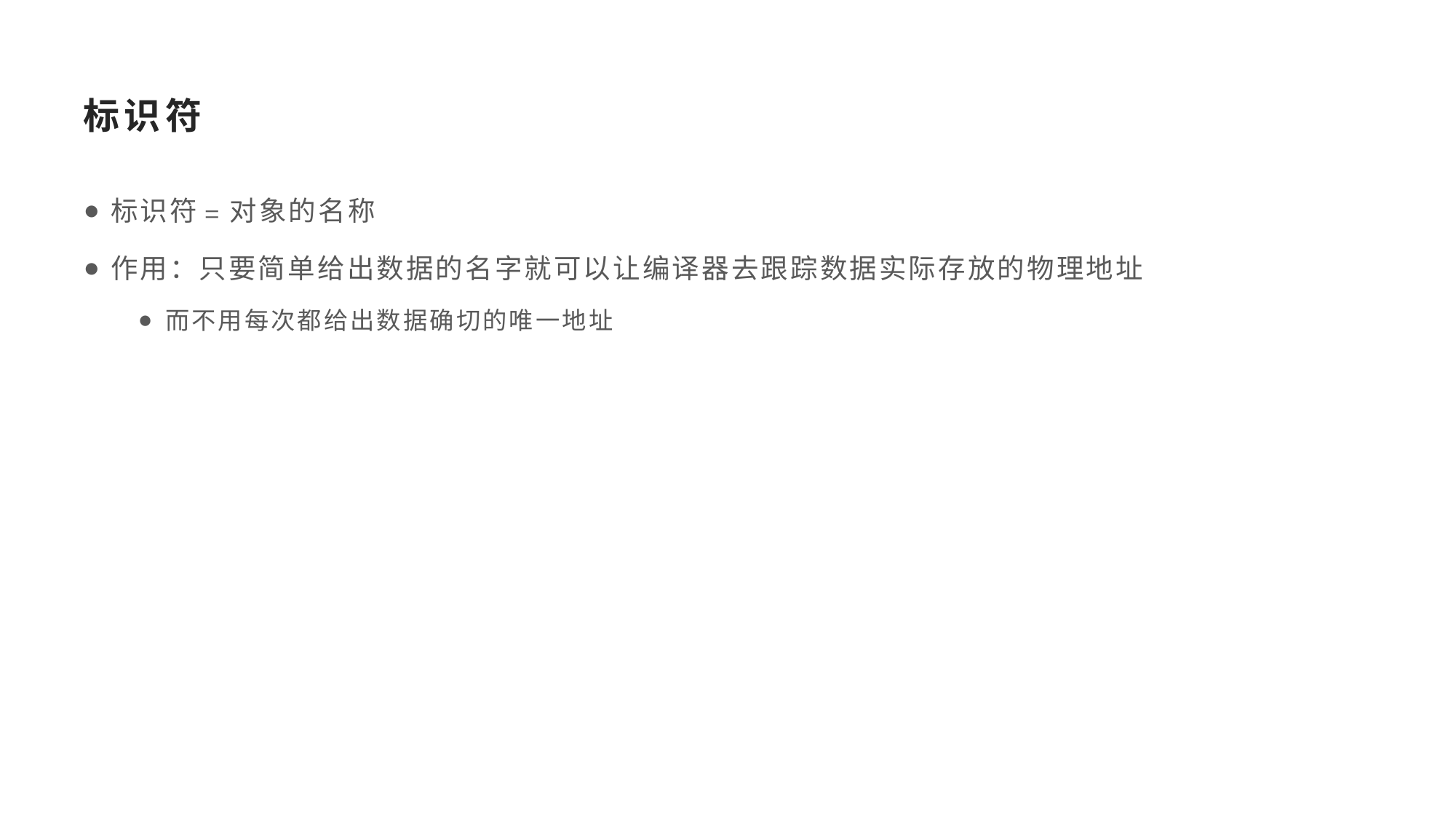

# 标识符
标识符=对象的名称
作用：只要简单给出数据的名字就可以让编译器去跟踪数据实际存放的物理地址
而不用每次都给出数据确切的唯一地址